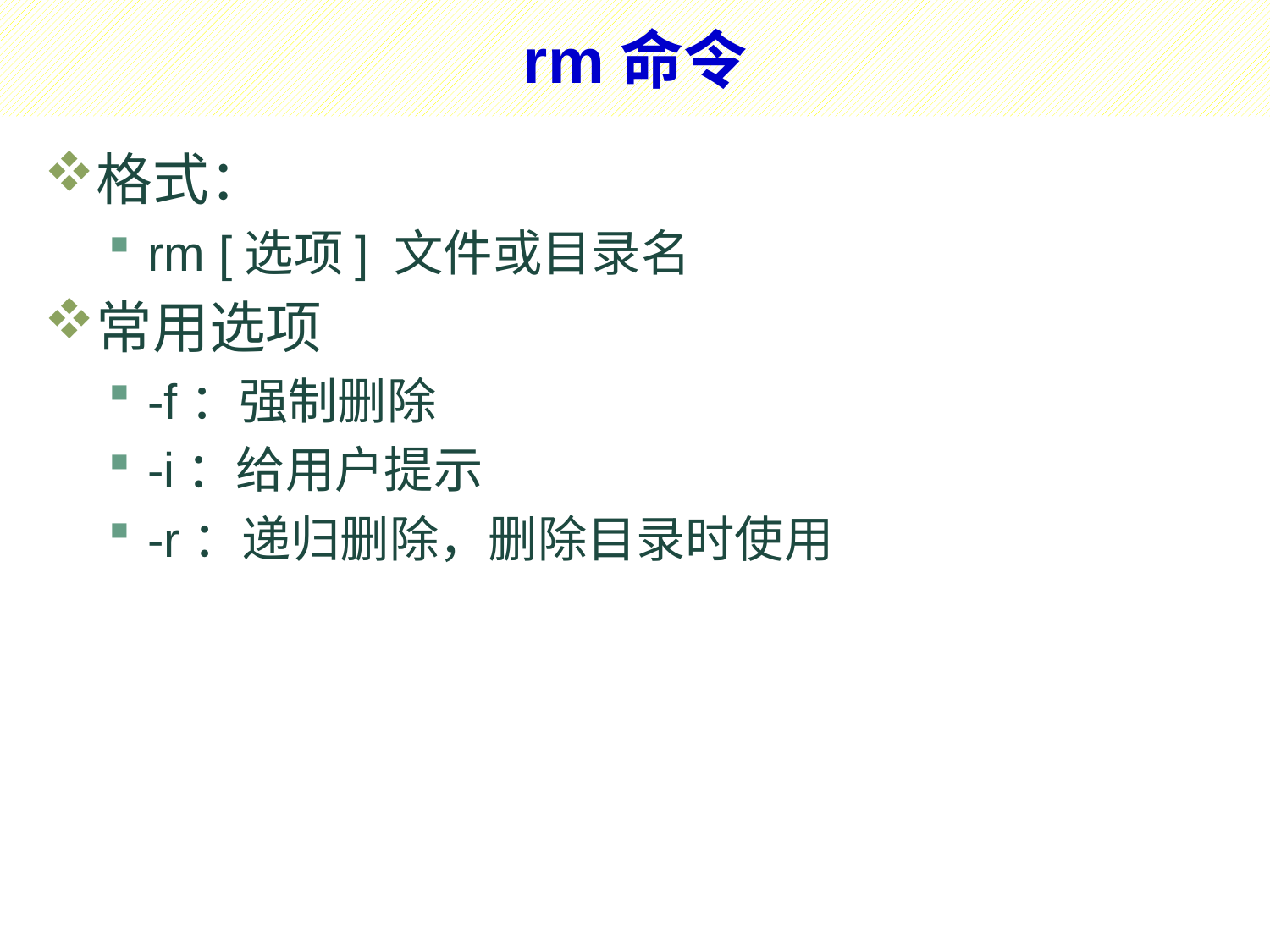

# rm命令
格式：
rm [选项] 文件或目录名
常用选项
-f：强制删除
-i：给用户提示
-r：递归删除，删除目录时使用